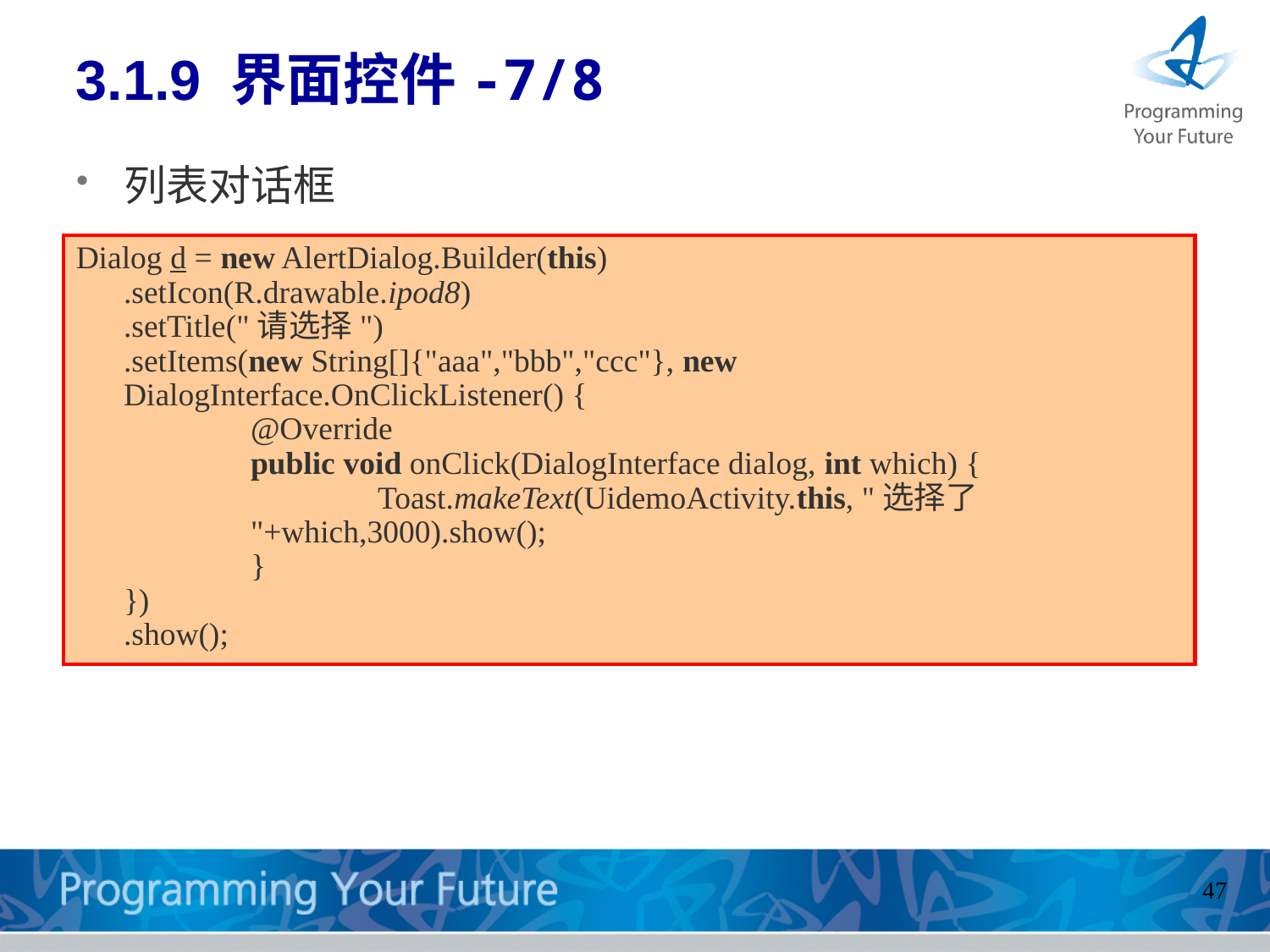

3.1.9 界面控件-7/8
列表对话框

Dialog d = new AlertDialog.Builder(this)
	.setIcon(R.drawable.ipod8)
	.setTitle("请选择")
	.setItems(new String[]{"aaa","bbb","ccc"}, new DialogInterface.OnClickListener() {
		@Override
		public void onClick(DialogInterface dialog, int which) {
			Toast.makeText(UidemoActivity.this, "选择了			"+which,3000).show();
		}
	})
	.show();